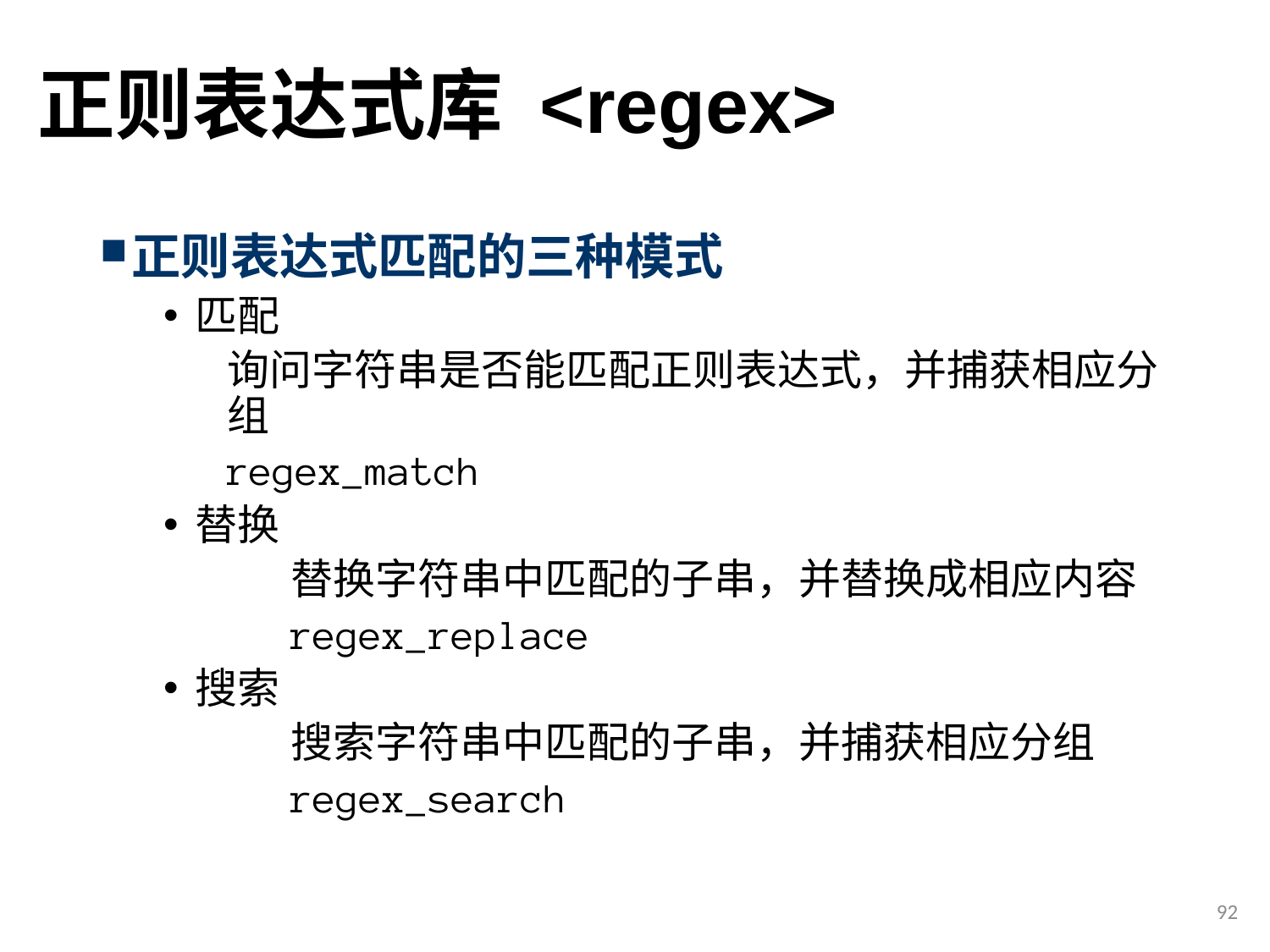

# 正则表达式库 <regex>
正则表达式匹配的三种模式
匹配
询问字符串是否能匹配正则表达式，并捕获相应分组
regex_match
替换
	替换字符串中匹配的子串，并替换成相应内容
	regex_replace
搜索
	搜索字符串中匹配的子串，并捕获相应分组
	regex_search

92